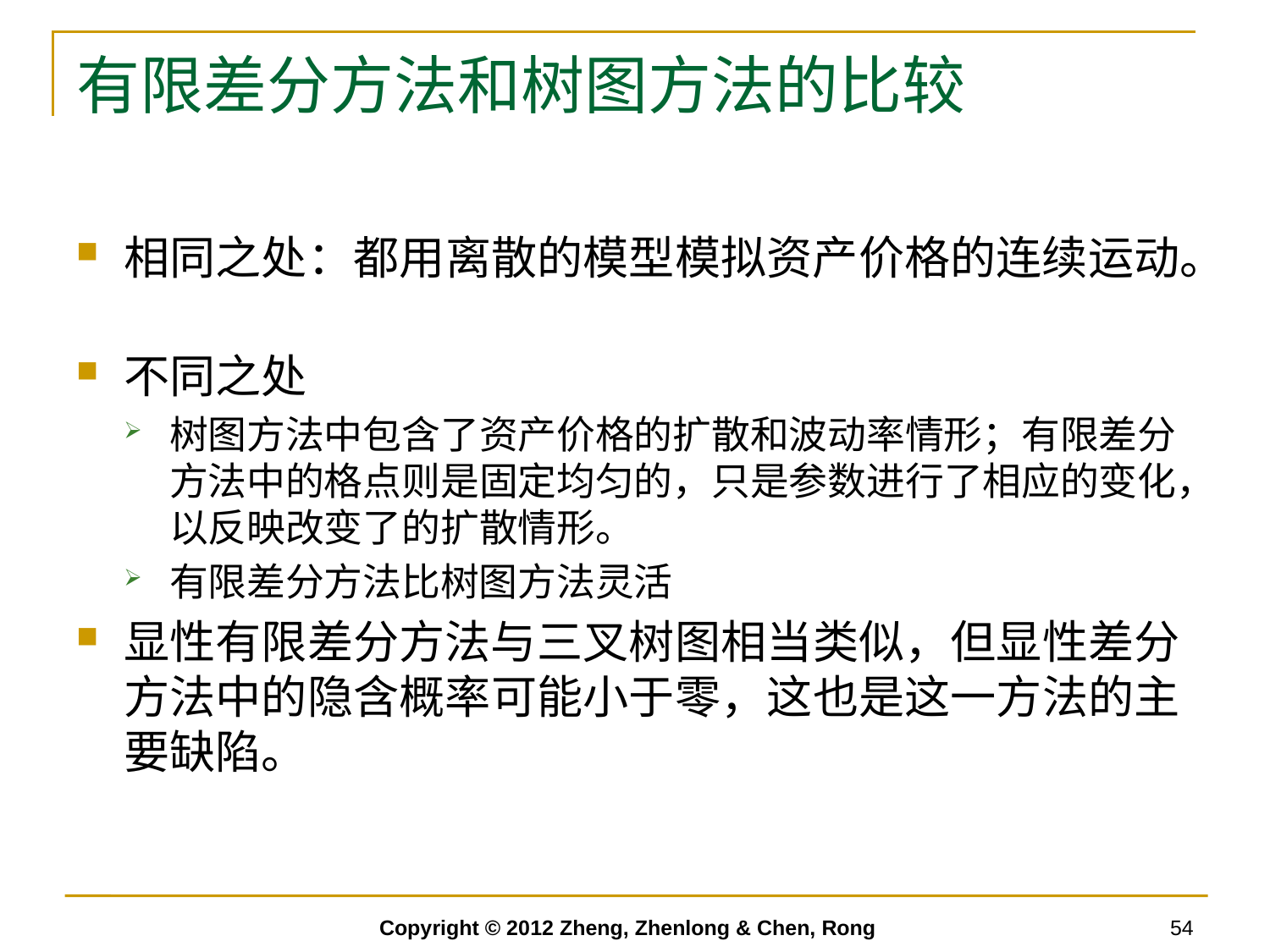

# 有限差分方法和树图方法的比较
相同之处：都用离散的模型模拟资产价格的连续运动。

不同之处
树图方法中包含了资产价格的扩散和波动率情形；有限差分方法中的格点则是固定均匀的，只是参数进行了相应的变化，以反映改变了的扩散情形。
有限差分方法比树图方法灵活
显性有限差分方法与三叉树图相当类似，但显性差分方法中的隐含概率可能小于零，这也是这一方法的主要缺陷。
Copyright © 2012 Zheng, Zhenlong & Chen, Rong
54